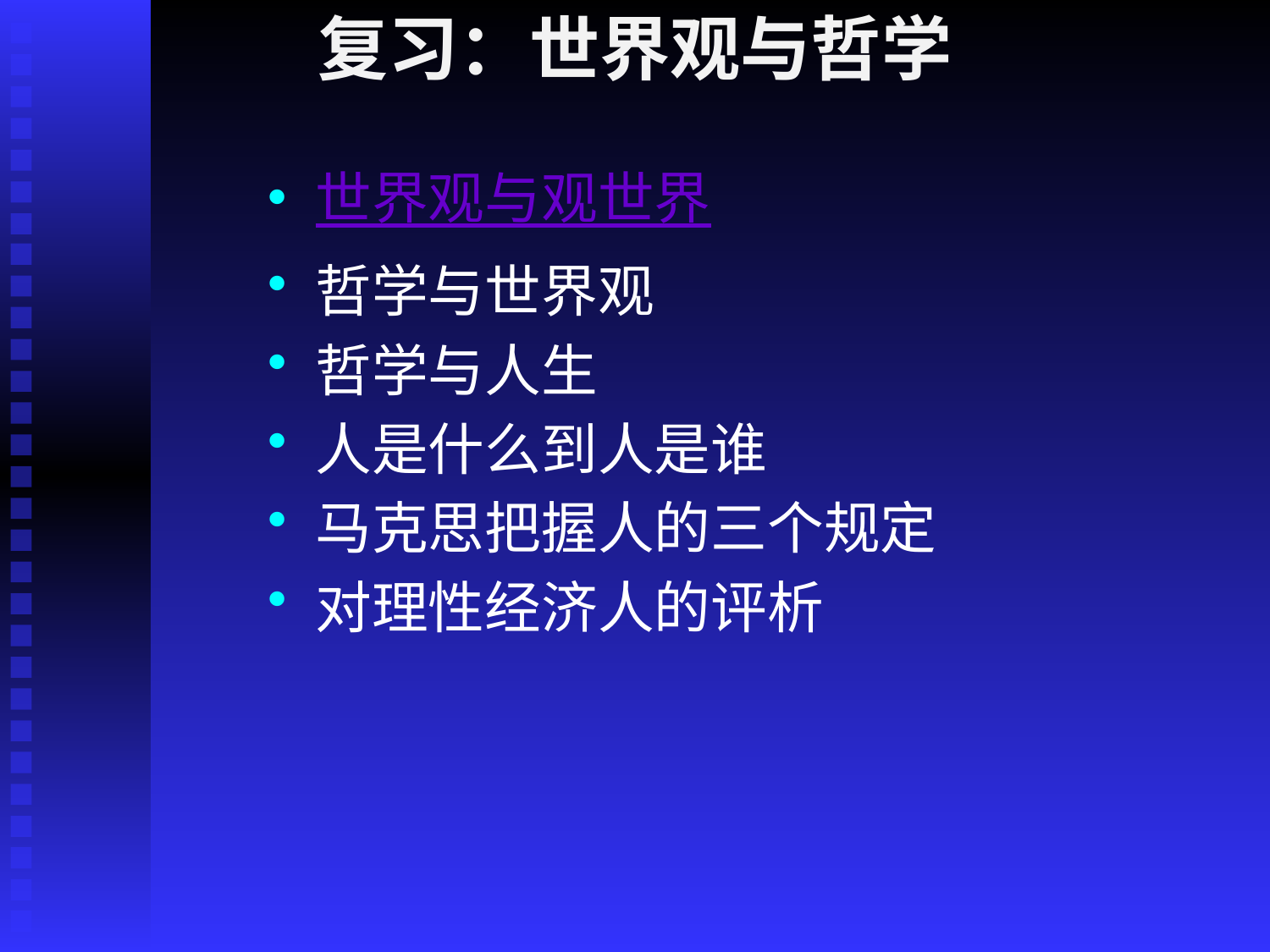

# 复习：世界观与哲学
世界观与观世界
哲学与世界观
哲学与人生
人是什么到人是谁
马克思把握人的三个规定
对理性经济人的评析